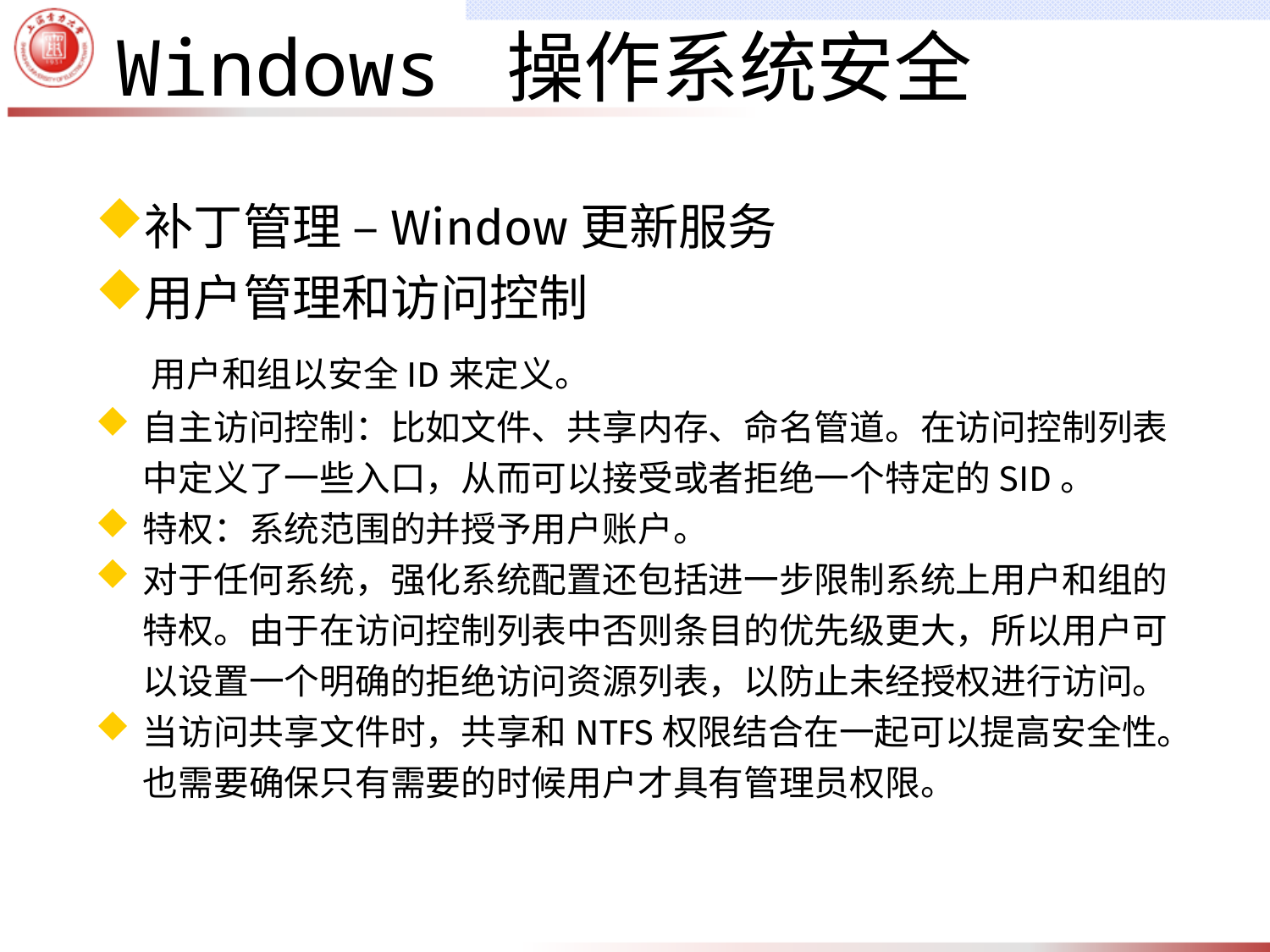

Windows 操作系统安全
补丁管理 –Window更新服务
用户管理和访问控制
    用户和组以安全ID来定义。
自主访问控制：比如文件、共享内存、命名管道。在访问控制列表中定义了一些入口，从而可以接受或者拒绝一个特定的SID。
特权：系统范围的并授予用户账户。
对于任何系统，强化系统配置还包括进一步限制系统上用户和组的特权。由于在访问控制列表中否则条目的优先级更大，所以用户可以设置一个明确的拒绝访问资源列表，以防止未经授权进行访问。
当访问共享文件时，共享和NTFS权限结合在一起可以提高安全性。也需要确保只有需要的时候用户才具有管理员权限。